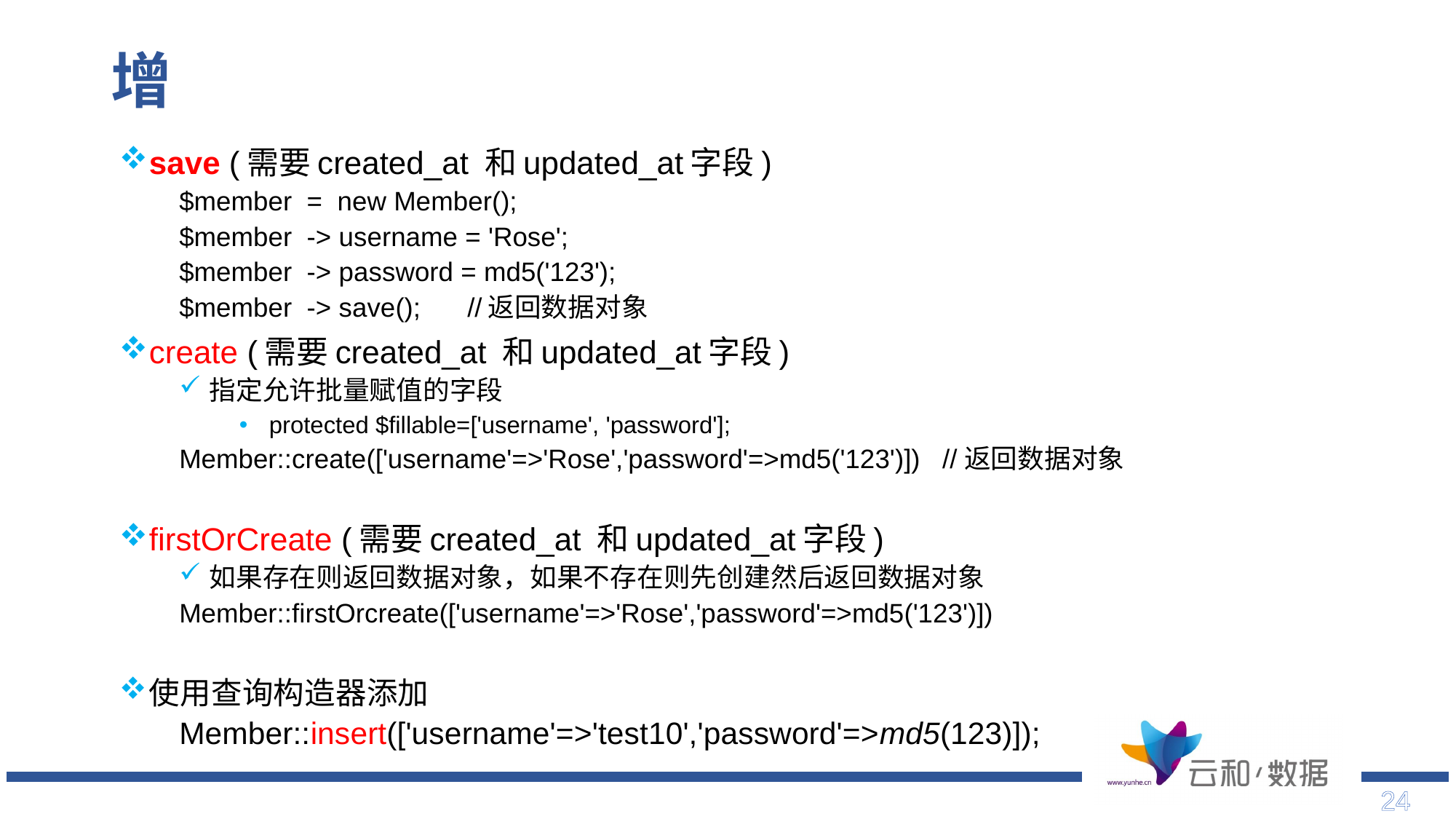

# 增
save (需要created_at 和updated_at字段)
$member  =  new Member();
$member  -> username = 'Rose';
$member  -> password = md5('123');
$member  -> save();	//返回数据对象
create (需要created_at 和updated_at字段)
指定允许批量赋值的字段
protected $fillable=['username', 'password'];
Member::create(['username'=>'Rose','password'=>md5('123')])   //返回数据对象

firstOrCreate (需要created_at 和updated_at字段)
如果存在则返回数据对象，如果不存在则先创建然后返回数据对象
Member::firstOrcreate(['username'=>'Rose','password'=>md5('123')])

使用查询构造器添加
Member::insert(['username'=>'test10','password'=>md5(123)]);